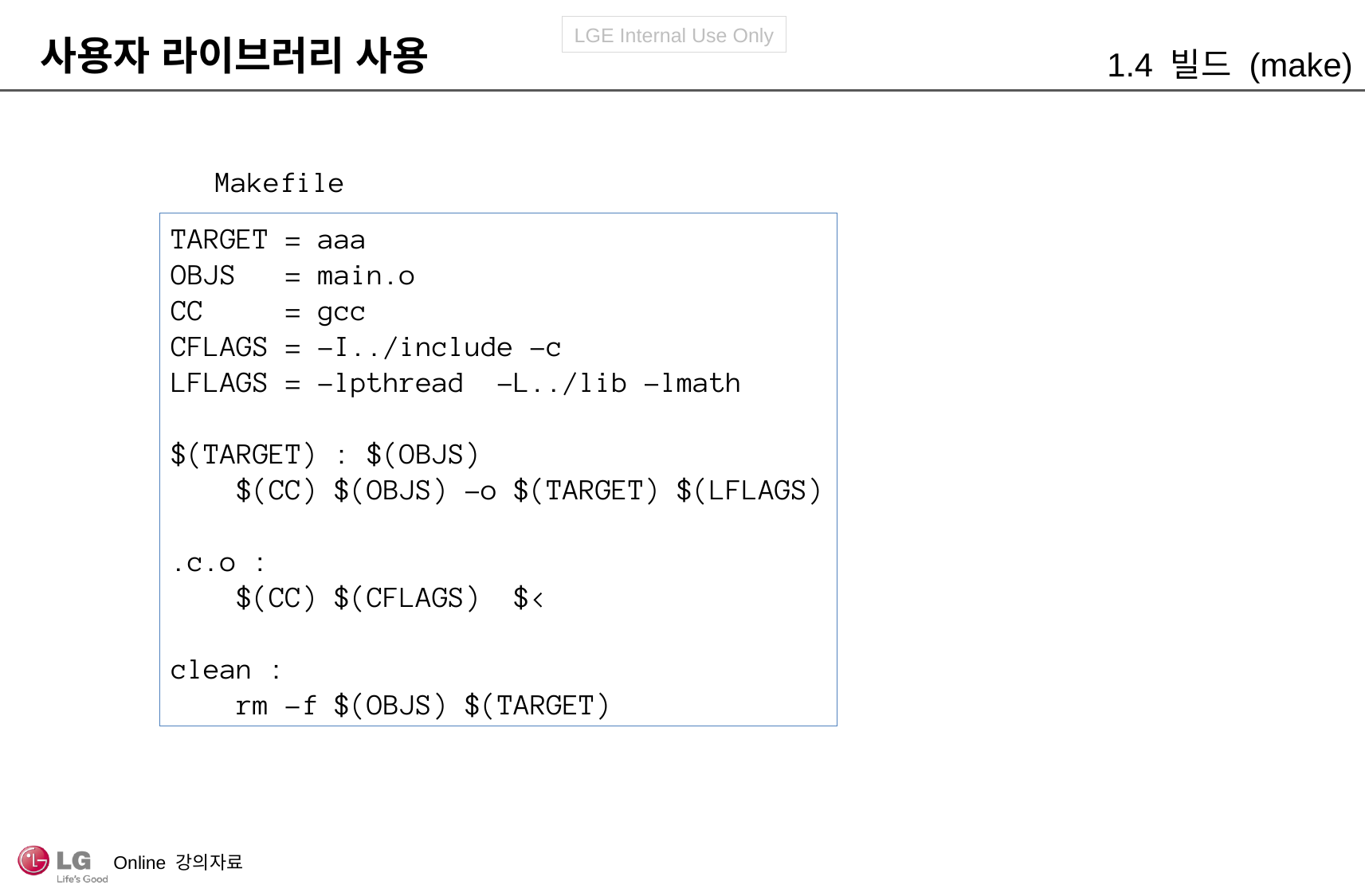

사용자 라이브러리 사용
1.4 빌드 (make)
Makefile
TARGET = aaa
OBJS   = main.o
CC     = gcc
CFLAGS = -I../include -c
LFLAGS = -lpthread  -L../lib -lmath

$(TARGET) : $(OBJS)
    $(CC) $(OBJS) -o $(TARGET) $(LFLAGS)

.c.o :
    $(CC) $(CFLAGS)  $<

clean :
    rm -f $(OBJS) $(TARGET)